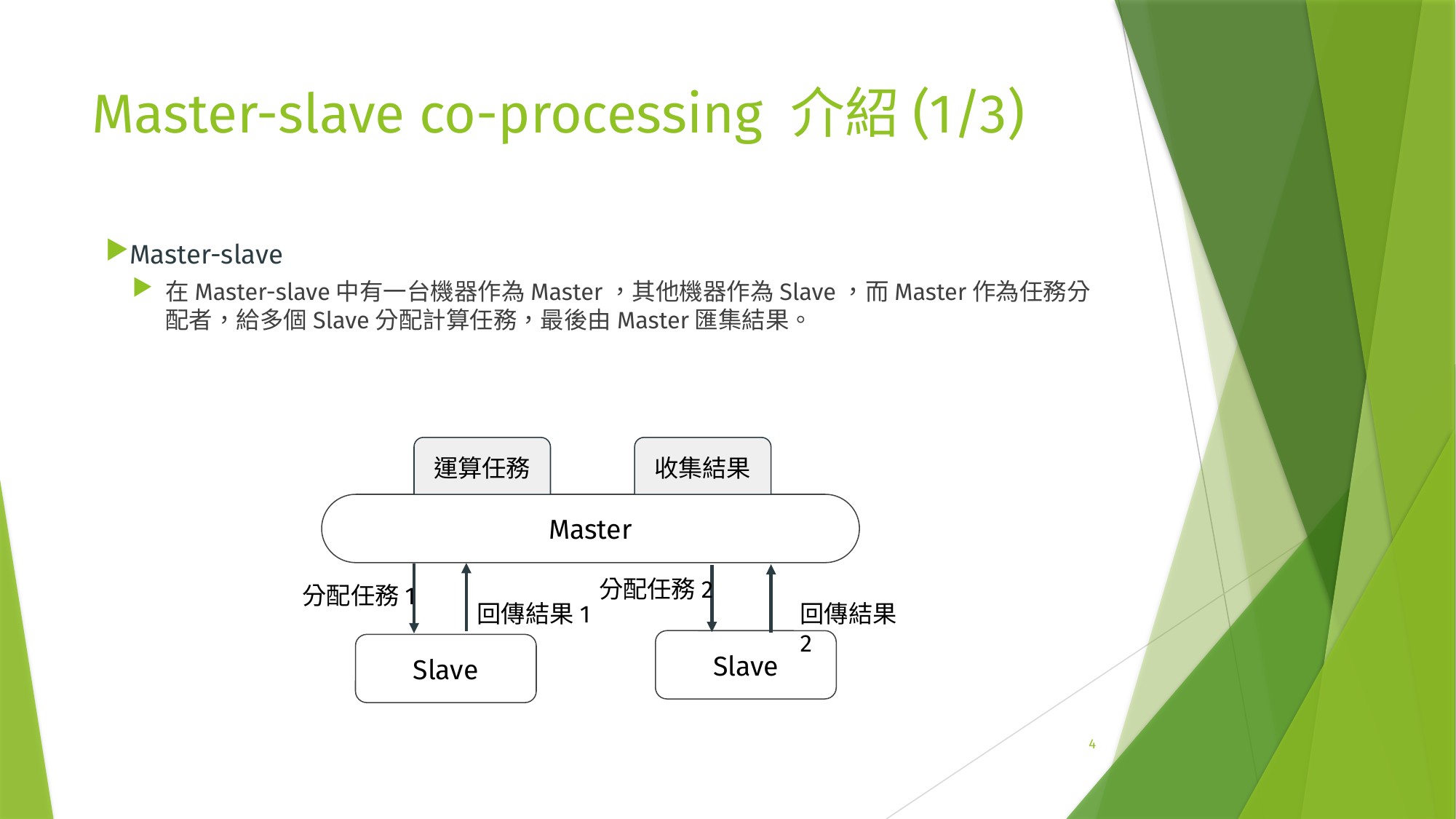

# Master-slave co-processing 介紹(1/3)
Master-slave
在Master-slave中有一台機器作為Master，其他機器作為Slave，而Master作為任務分配者，給多個Slave分配計算任務，最後由Master匯集結果。

運算任務
收集結果
Master
分配任務2
分配任務1
回傳結果1
回傳結果2
Slave
Slave
4